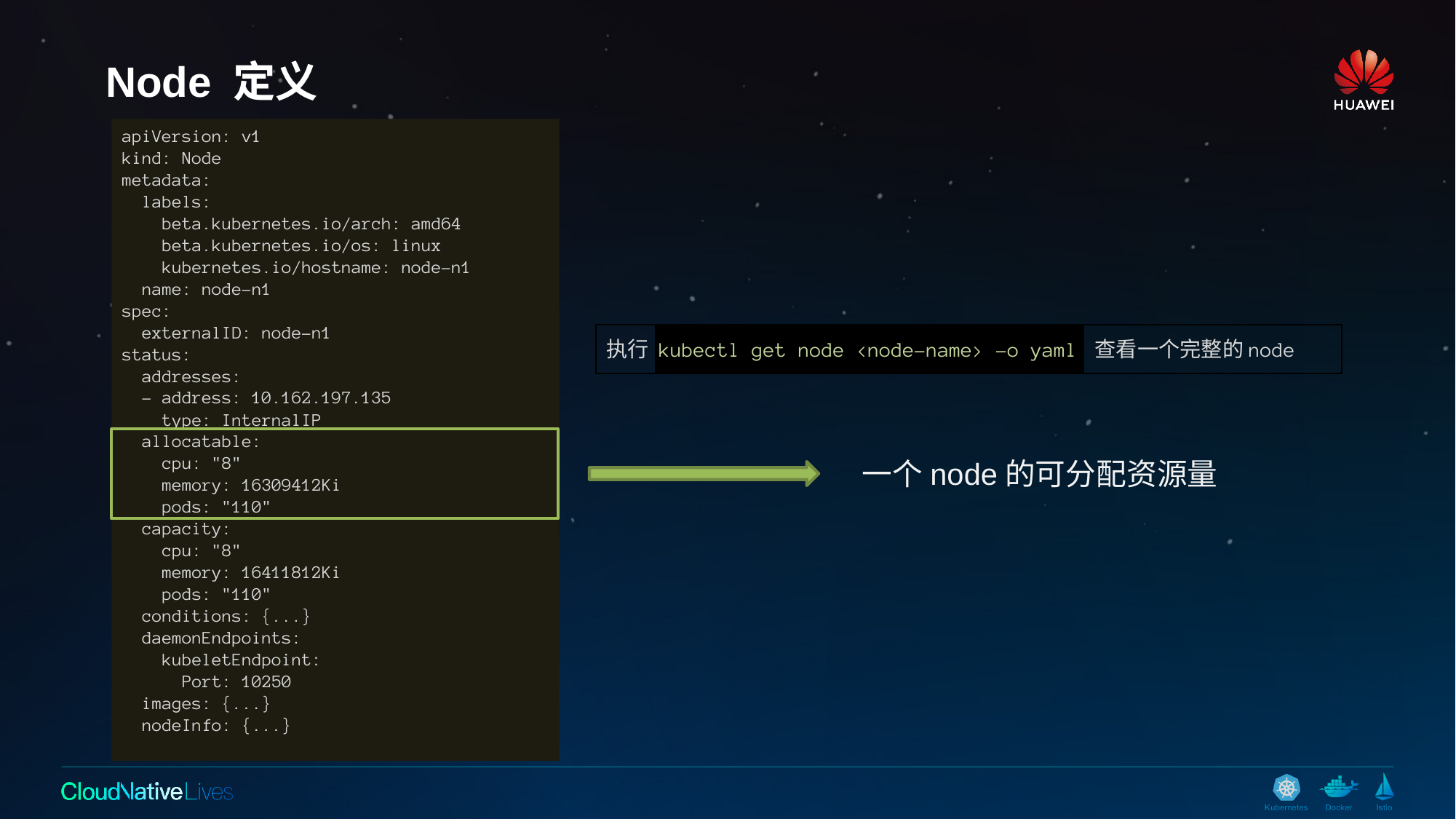

# Node 定义
apiVersion: v1
kind: Node
metadata:
  labels:
    beta.kubernetes.io/arch: amd64
    beta.kubernetes.io/os: linux
    kubernetes.io/hostname: node-n1
  name: node-n1
spec:
  externalID: node-n1
status:
  addresses:
  - address: 10.162.197.135
    type: InternalIP
  allocatable:
    cpu: "8"
    memory: 16309412Ki
    pods: "110"
  capacity:
    cpu: "8"
    memory: 16411812Ki
    pods: "110"
  conditions: {...}
  daemonEndpoints:
    kubeletEndpoint:
      Port: 10250
  images: {...}
  nodeInfo: {...}

执行 kubectl get node <node-name> -o yaml 查看一个完整的node

一个node的可分配资源量